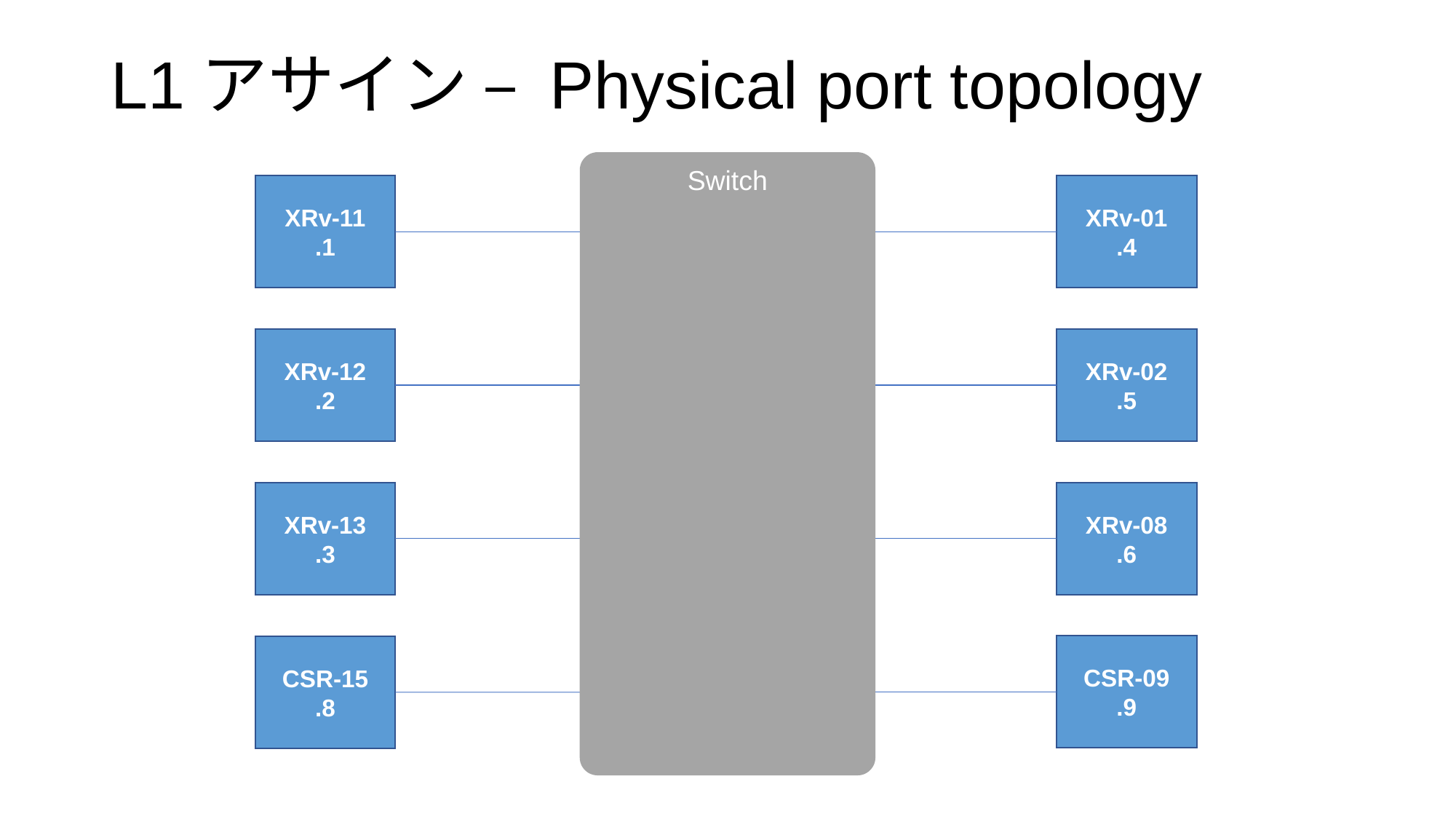

# L1アサイン – Physical port topology
Switch
XRv-11
.1
XRv-01
.4
XRv-12
.2
XRv-02
.5
XRv-13
.3
XRv-08
.6
CSR-09
.9
CSR-15
.8